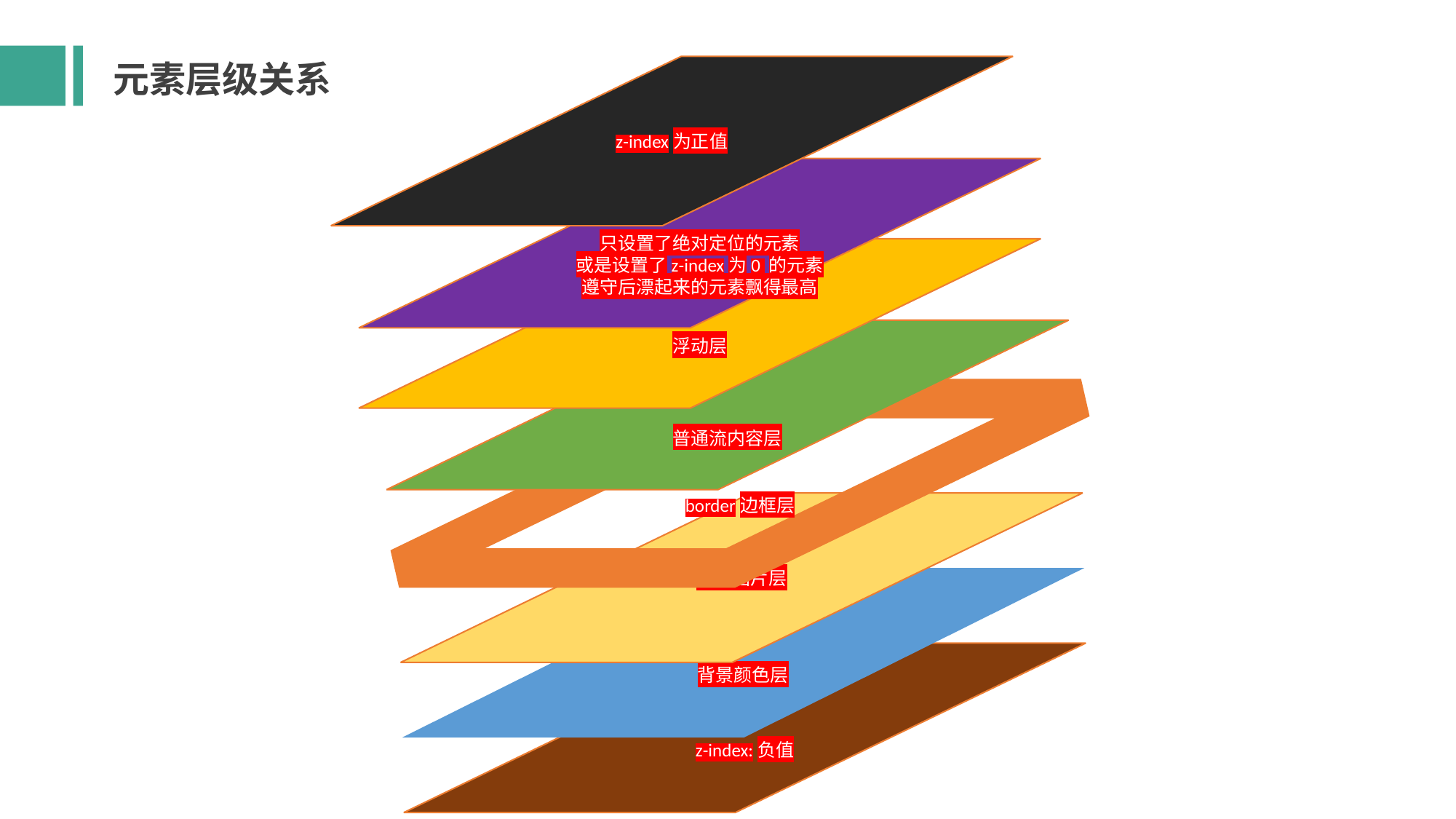

元素层级关系
z-index为正值

只设置了绝对定位的元素
或是设置了z-index为0 的元素
遵守后漂起来的元素飘得最高

浮动层

普通流内容层

border边框层
背景图片层

背景颜色层

z-index:负值